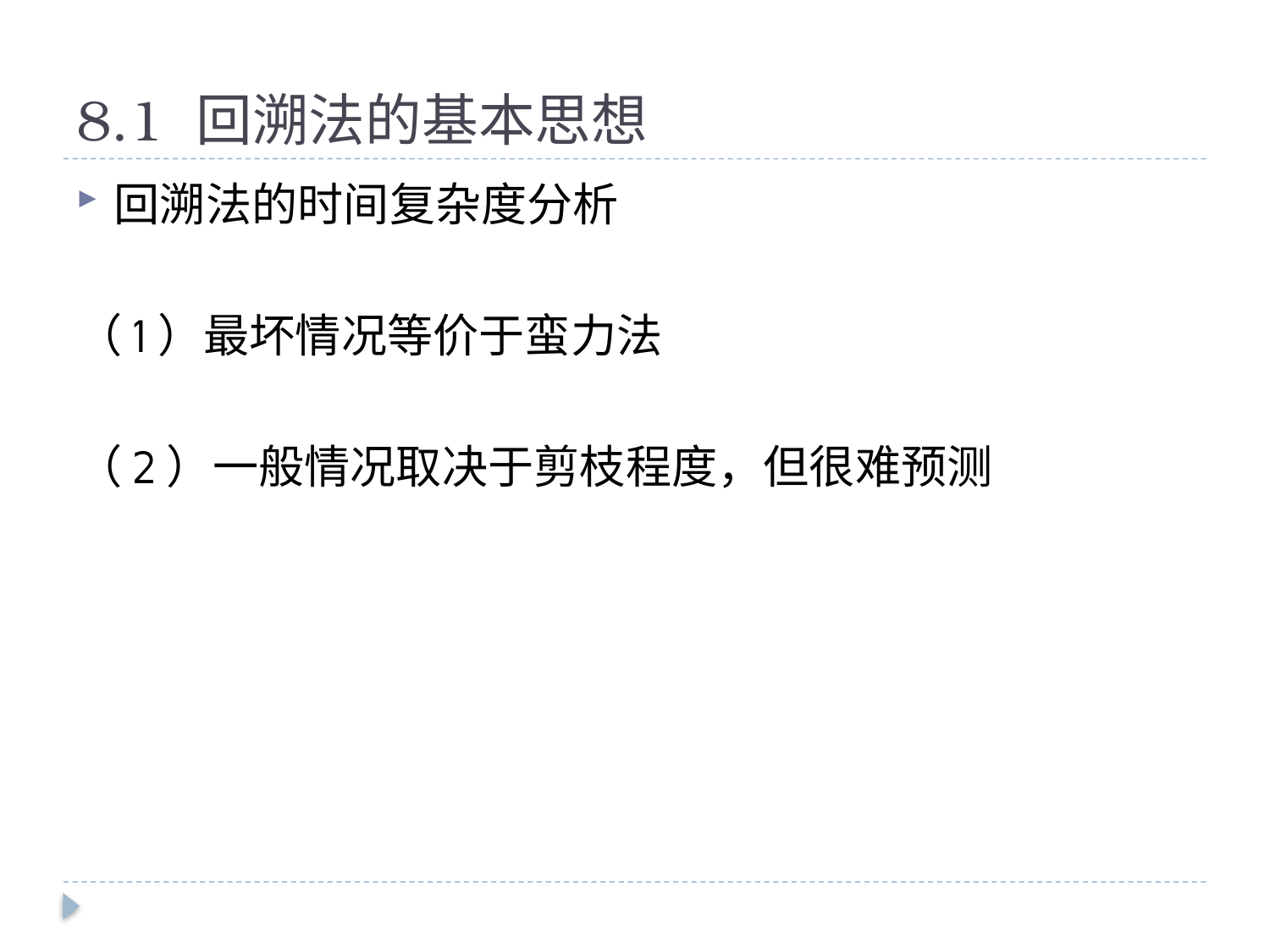

# 8.1 回溯法的基本思想
回溯法的时间复杂度分析

（1）最坏情况等价于蛮力法

（2）一般情况取决于剪枝程度，但很难预测